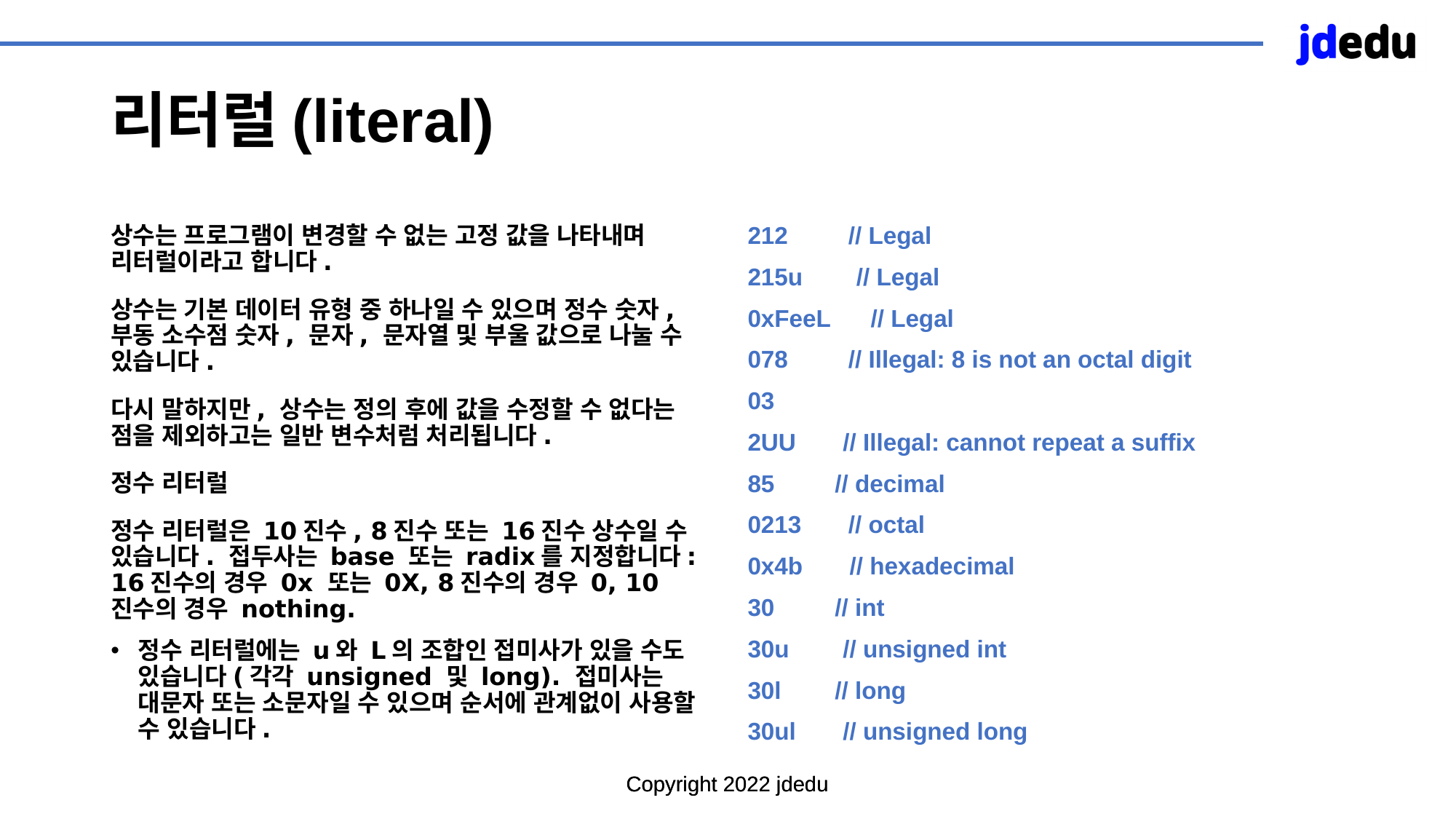

# 리터럴(literal)
상수는 프로그램이 변경할 수 없는 고정 값을 나타내며 리터럴이라고 합니다.
상수는 기본 데이터 유형 중 하나일 수 있으며 정수 숫자, 부동 소수점 숫자, 문자, 문자열 및 부울 값으로 나눌 수 있습니다.
다시 말하지만, 상수는 정의 후에 값을 수정할 수 없다는 점을 제외하고는 일반 변수처럼 처리됩니다.
정수 리터럴
정수 리터럴은 10진수, 8진수 또는 16진수 상수일 수 있습니다. 접두사는 base 또는 radix를 지정합니다: 16진수의 경우 0x 또는 0X, 8진수의 경우 0, 10진수의 경우 nothing.
정수 리터럴에는 u와 L의 조합인 접미사가 있을 수도 있습니다(각각 unsigned 및 long). 접미사는 대문자 또는 소문자일 수 있으며 순서에 관계없이 사용할 수 있습니다.

212         // Legal
215u        // Legal
0xFeeL      // Legal
078         // Illegal: 8 is not an octal digit
03
2UU       // Illegal: cannot repeat a suffix
85         // decimal
0213       // octal
0x4b       // hexadecimal
30         // int
30u        // unsigned int
30l        // long
30ul       // unsigned long